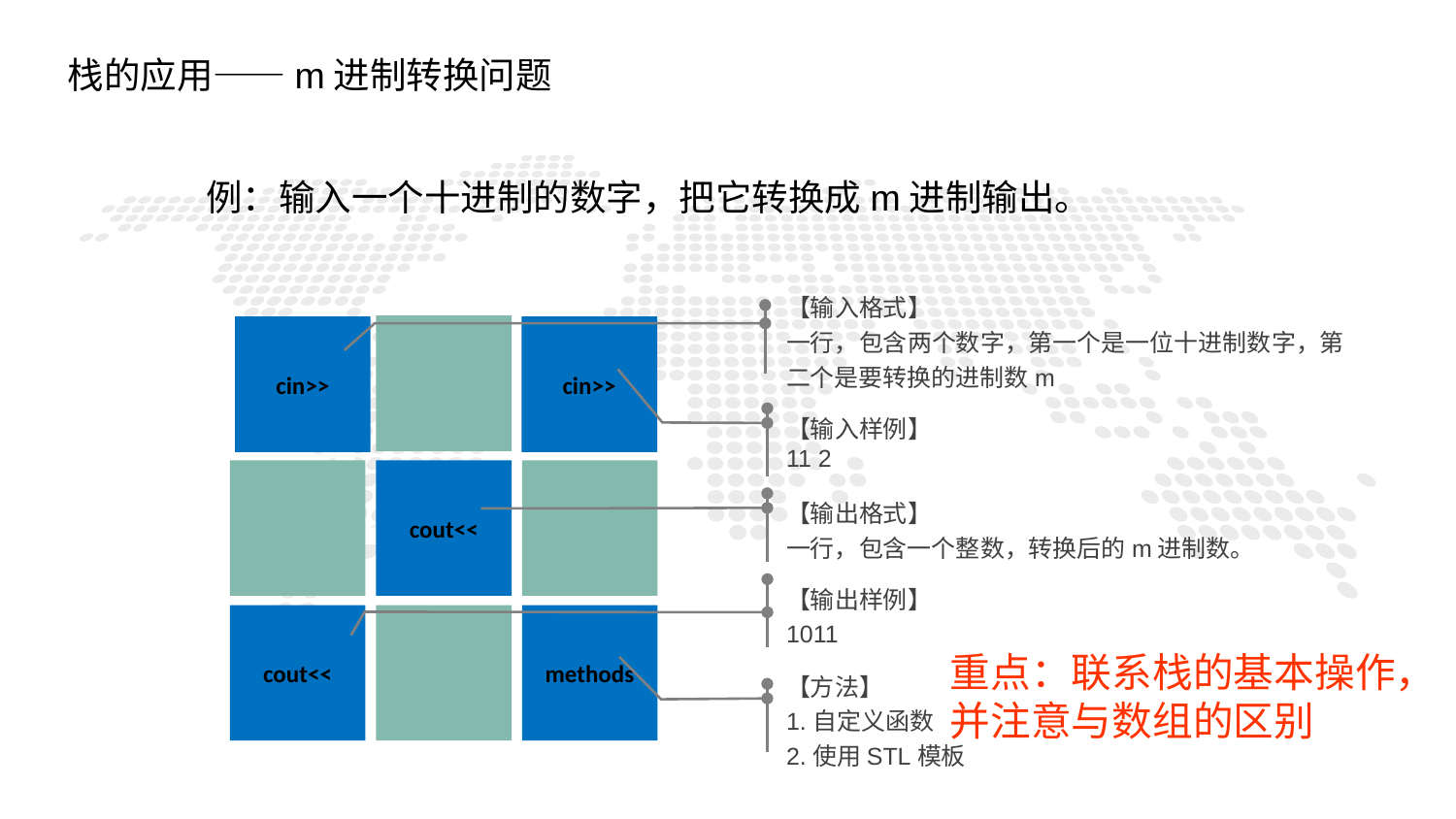

栈的应用——m进制转换问题
例：输入一个十进制的数字，把它转换成m进制输出。
【输入格式】
一行，包含两个数字，第一个是一位十进制数字，第二个是要转换的进制数m
1

cin>>
cin>>
【输入样例】
11 2

cout<<

【输出格式】
一行，包含一个整数，转换后的m进制数。
PART  ONE
【输出样例】
1011
cout<<

methods
重点：联系栈的基本操作，并注意与数组的区别
【方法】
1.自定义函数
2.使用STL模板